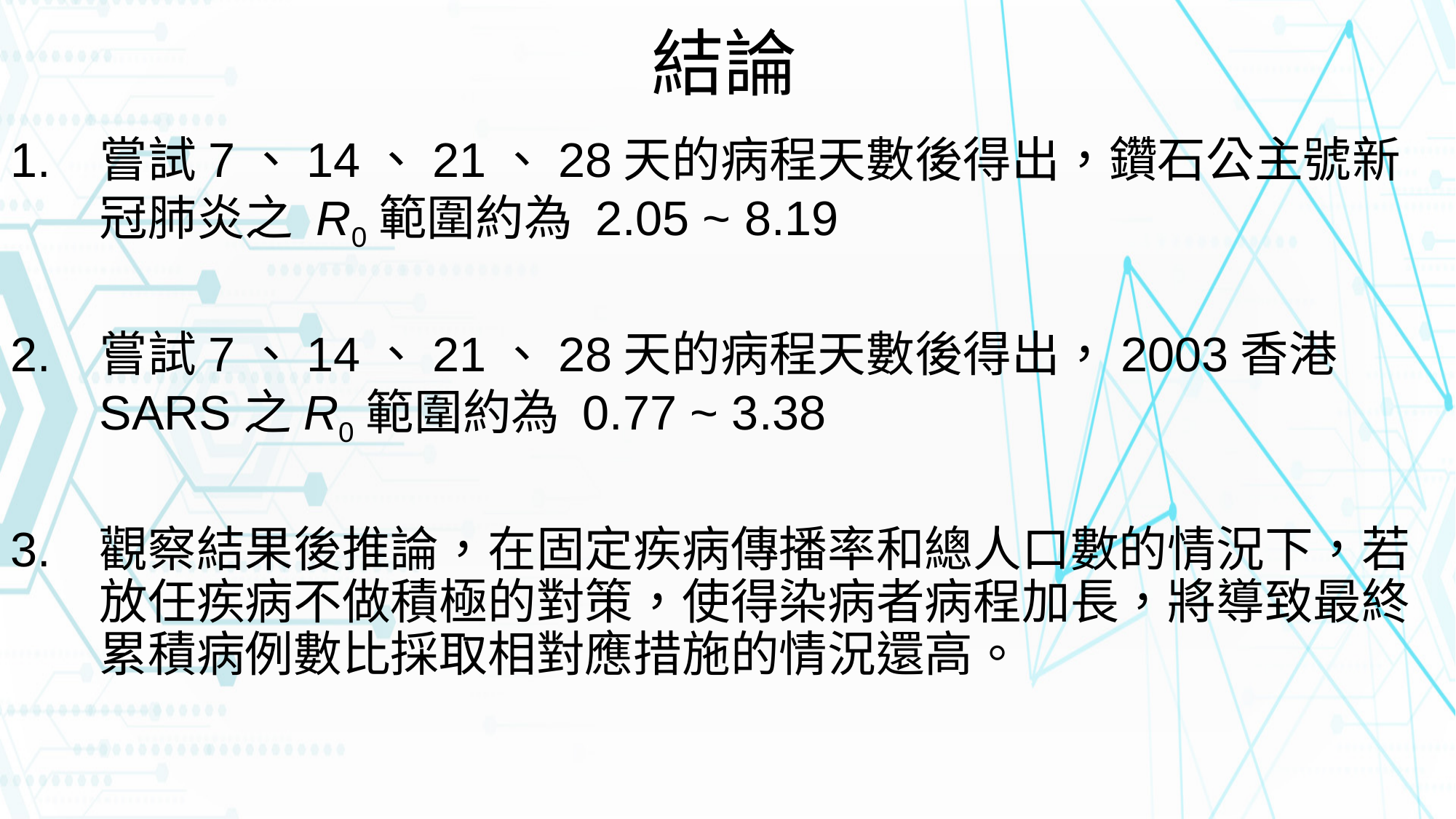

結論
嘗試7、14、21、28天的病程天數後得出，鑽石公主號新冠肺炎之 R0範圍約為 2.05 ~ 8.19

嘗試7、14、21、28天的病程天數後得出，2003香港SARS之R0範圍約為 0.77 ~ 3.38

觀察結果後推論，在固定疾病傳播率和總人口數的情況下，若放任疾病不做積極的對策，使得染病者病程加長，將導致最終累積病例數比採取相對應措施的情況還高。